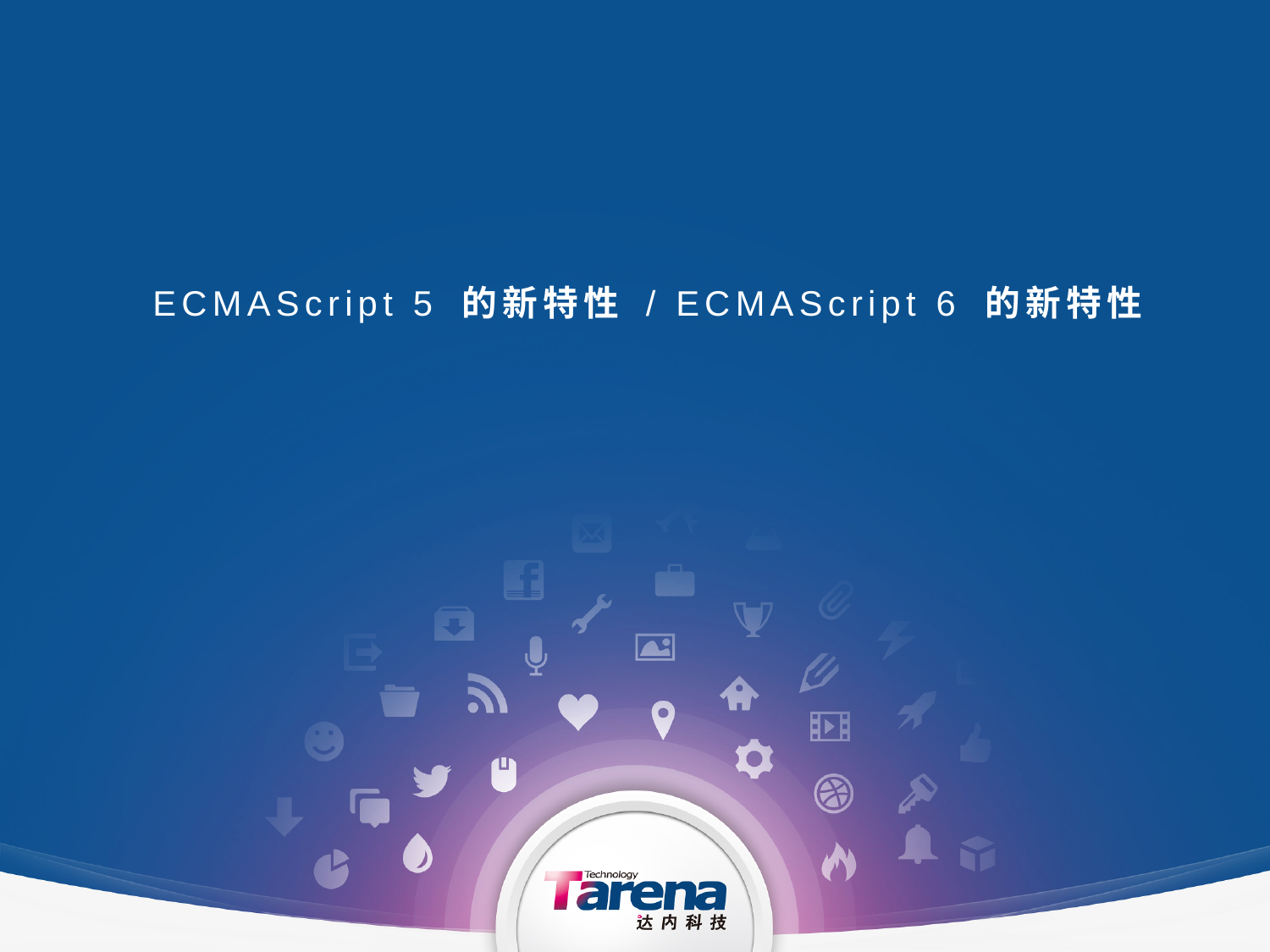

# ECMAScript 5 的新特性 / ECMAScript 6 的新特性